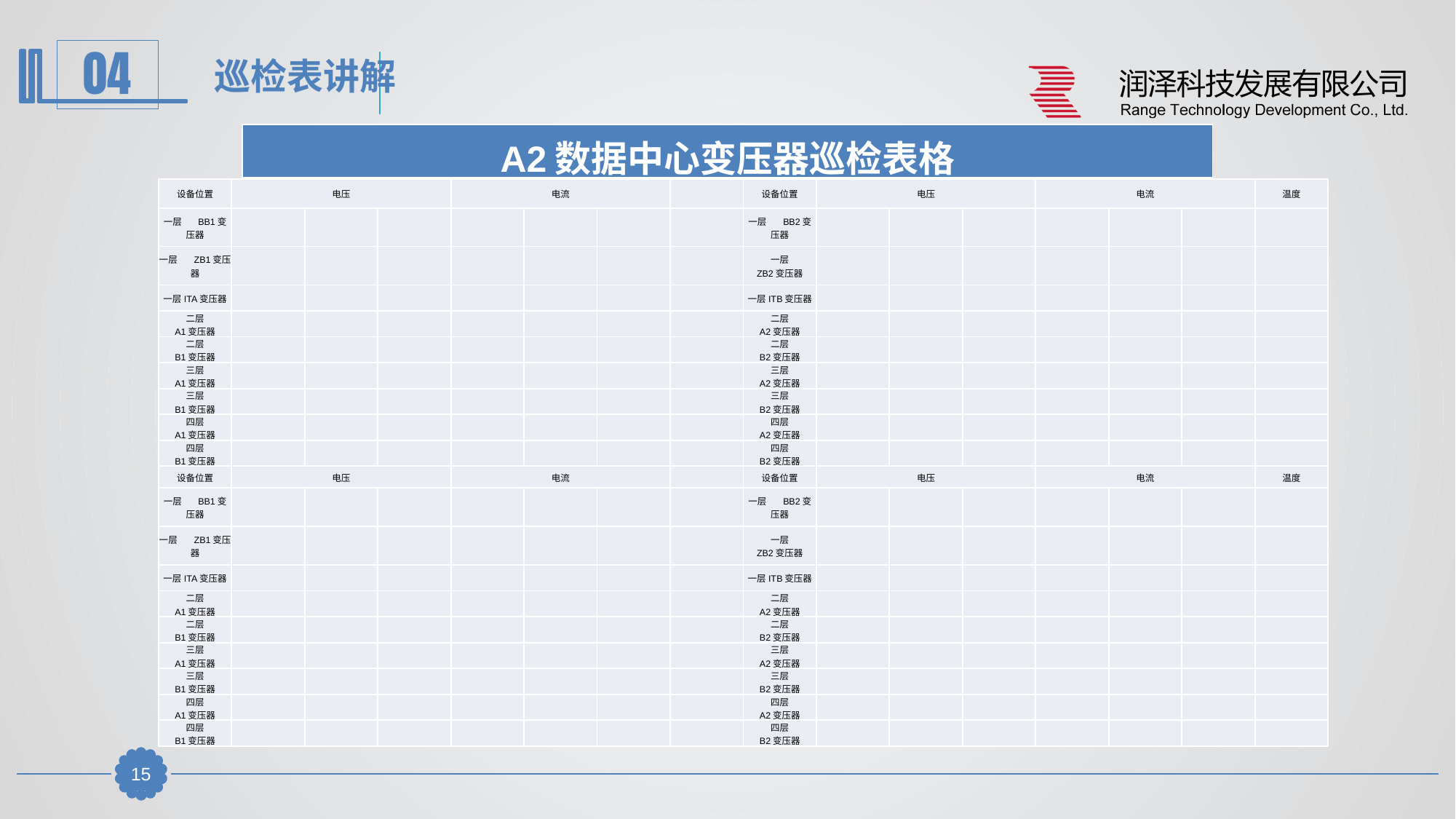

巡检表讲解
| A2数据中心变压器巡检表格 |
| --- |
| 设备位置 | 电压 |  |  | 电流 |  |  |  | 设备位置 | 电压 |  |  | 电流 |  |  | 温度 |
| --- | --- | --- | --- | --- | --- | --- | --- | --- | --- | --- | --- | --- | --- | --- | --- |
| 一层 BB1变压器 |  |  |  |  |  |  |  | 一层 BB2变压器 |  |  |  |  |  |  |  |
| 一层 ZB1变压器 |  |  |  |  |  |  |  | 一层 ZB2变压器 |  |  |  |  |  |  |  |
| 一层ITA变压器 |  |  |  |  |  |  |  | 一层ITB变压器 |  |  |  |  |  |  |  |
| 二层 A1变压器 |  |  |  |  |  |  |  | 二层 A2变压器 |  |  |  |  |  |  |  |
| 二层 B1变压器 |  |  |  |  |  |  |  | 二层 B2变压器 |  |  |  |  |  |  |  |
| 三层 A1变压器 |  |  |  |  |  |  |  | 三层 A2变压器 |  |  |  |  |  |  |  |
| 三层 B1变压器 |  |  |  |  |  |  |  | 三层 B2变压器 |  |  |  |  |  |  |  |
| 四层 A1变压器 |  |  |  |  |  |  |  | 四层 A2变压器 |  |  |  |  |  |  |  |
| 四层 B1变压器 |  |  |  |  |  |  |  | 四层 B2变压器 |  |  |  |  |  |  |  |
| 设备位置 | 电压 |  |  | 电流 |  |  |  | 设备位置 | 电压 |  |  | 电流 |  |  | 温度 |
| 一层 BB1变压器 |  |  |  |  |  |  |  | 一层 BB2变压器 |  |  |  |  |  |  |  |
| 一层 ZB1变压器 |  |  |  |  |  |  |  | 一层 ZB2变压器 |  |  |  |  |  |  |  |
| 一层ITA变压器 |  |  |  |  |  |  |  | 一层ITB变压器 |  |  |  |  |  |  |  |
| 二层 A1变压器 |  |  |  |  |  |  |  | 二层 A2变压器 |  |  |  |  |  |  |  |
| 二层 B1变压器 |  |  |  |  |  |  |  | 二层 B2变压器 |  |  |  |  |  |  |  |
| 三层 A1变压器 |  |  |  |  |  |  |  | 三层 A2变压器 |  |  |  |  |  |  |  |
| 三层 B1变压器 |  |  |  |  |  |  |  | 三层 B2变压器 |  |  |  |  |  |  |  |
| 四层 A1变压器 |  |  |  |  |  |  |  | 四层 A2变压器 |  |  |  |  |  |  |  |
| 四层 B1变压器 |  |  |  |  |  |  |  | 四层 B2变压器 |  |  |  |  |  |  |  |
15